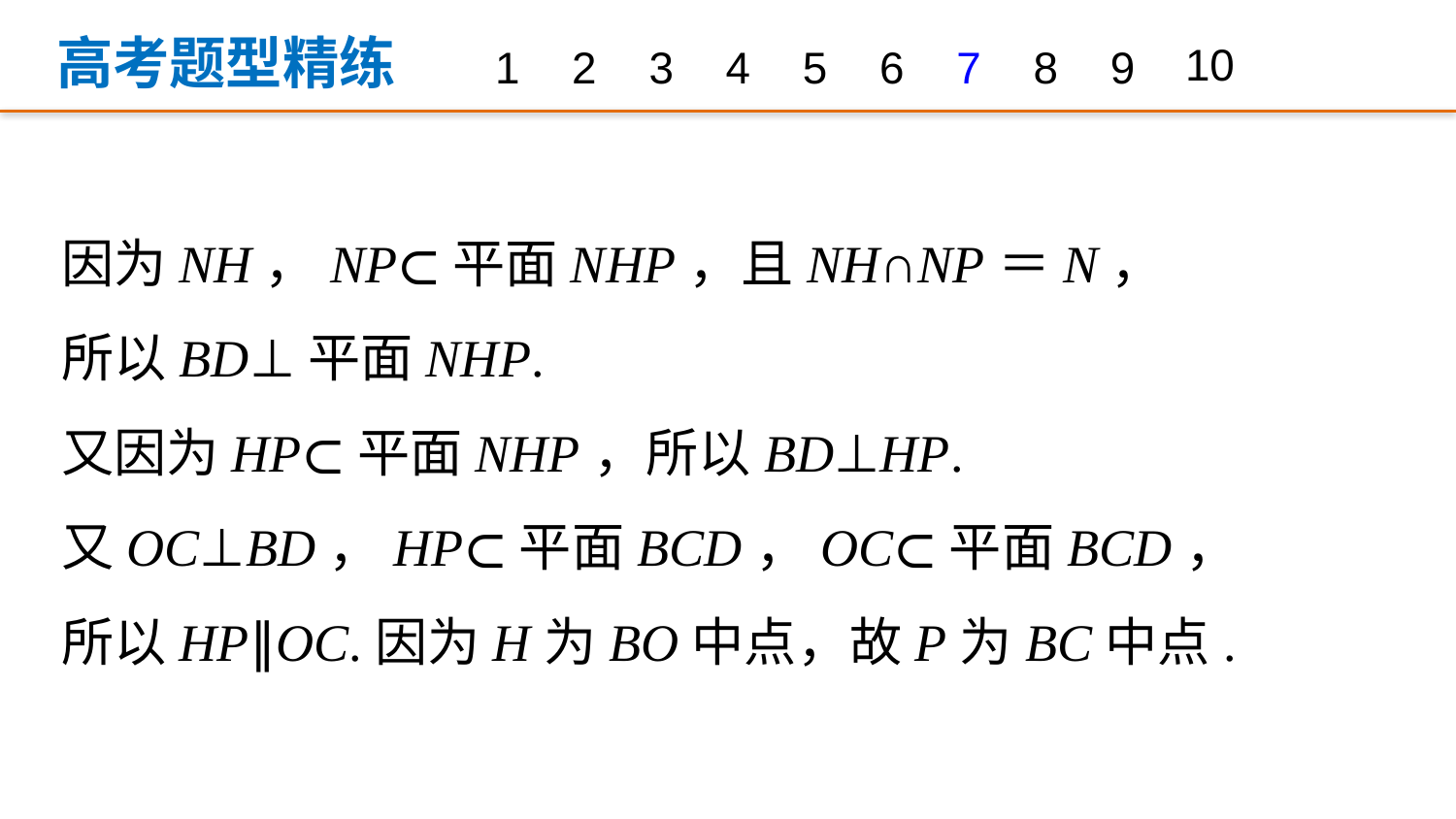

高考题型精练
1
2
3
4
5
6
7
8
9
10
因为NH，NP⊂平面NHP，且NH∩NP＝N，
所以BD⊥平面NHP.
又因为HP⊂平面NHP，所以BD⊥HP.
又OC⊥BD，HP⊂平面BCD，OC⊂平面BCD，
所以HP∥OC.因为H为BO中点，故P为BC中点.